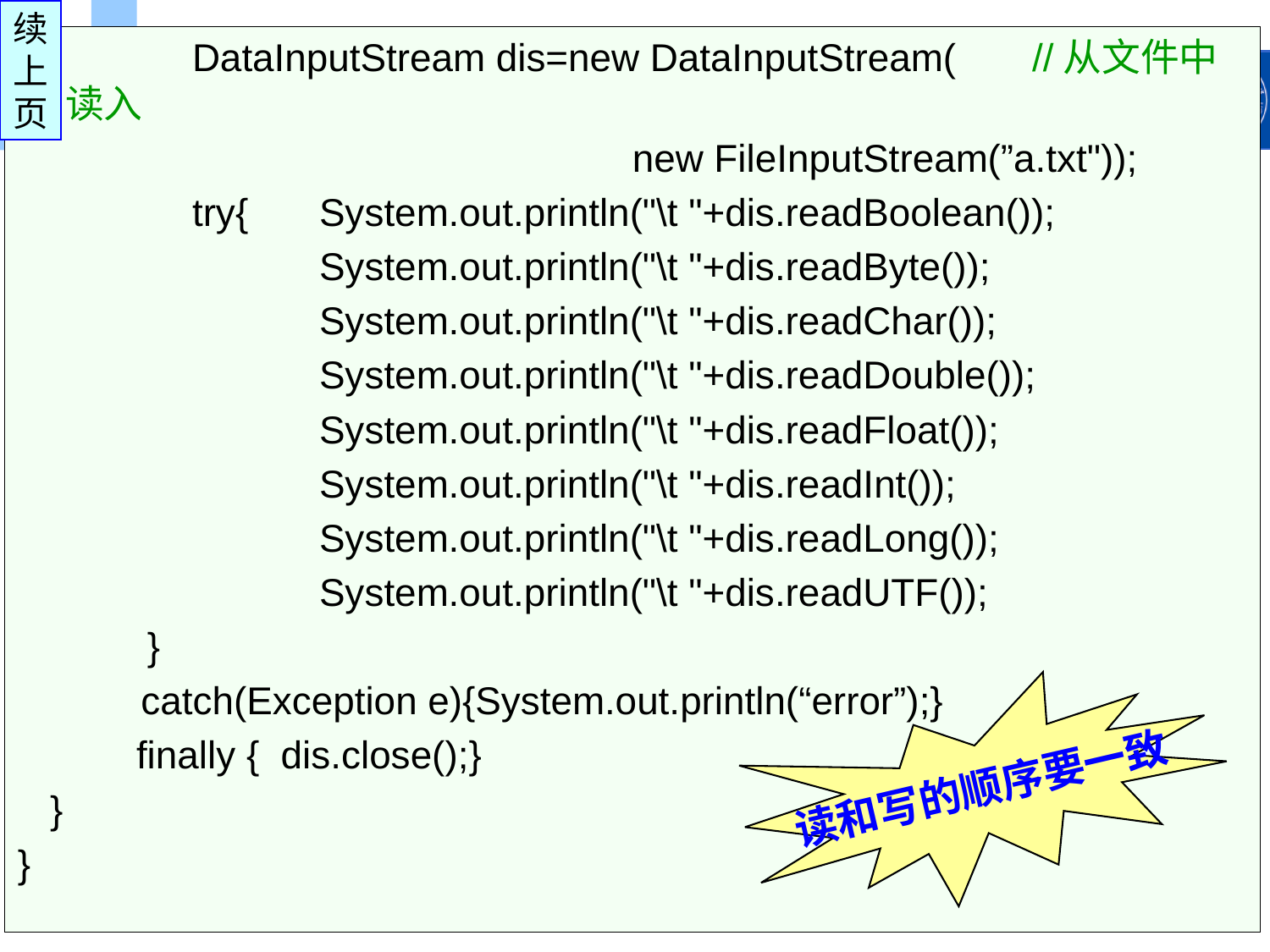

续
上
页
		DataInputStream dis=new DataInputStream(       //从文件中读入
		  	                             new FileInputStream(”a.txt"));
		try{ 	System.out.println("\t "+dis.readBoolean());
			System.out.println("\t "+dis.readByte());
	    		System.out.println("\t "+dis.readChar());
	    		System.out.println("\t "+dis.readDouble());
	    		System.out.println("\t "+dis.readFloat());
	    		System.out.println("\t "+dis.readInt());
	    		System.out.println("\t "+dis.readLong());
	    		System.out.println("\t "+dis.readUTF());
            }
	       catch(Exception e){System.out.println(“error”);}
           finally {  dis.close();}
   }
}
读和写的顺序要一致